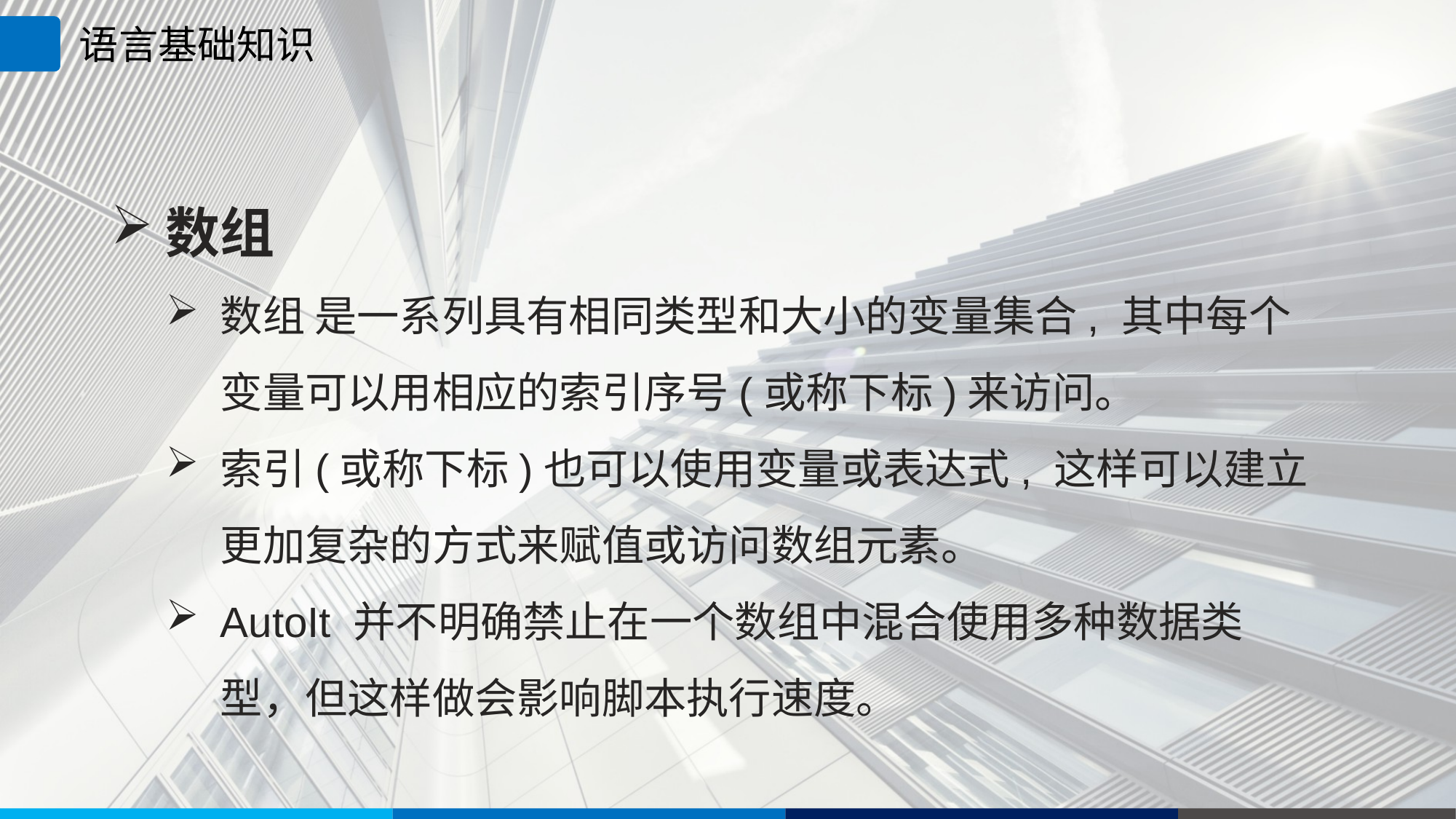

语言基础知识

数组
数组 是一系列具有相同类型和大小的变量集合, 其中每个变量可以用相应的索引序号(或称下标)来访问。
索引(或称下标)也可以使用变量或表达式, 这样可以建立更加复杂的方式来赋值或访问数组元素。
AutoIt 并不明确禁止在一个数组中混合使用多种数据类型，但这样做会影响脚本执行速度。